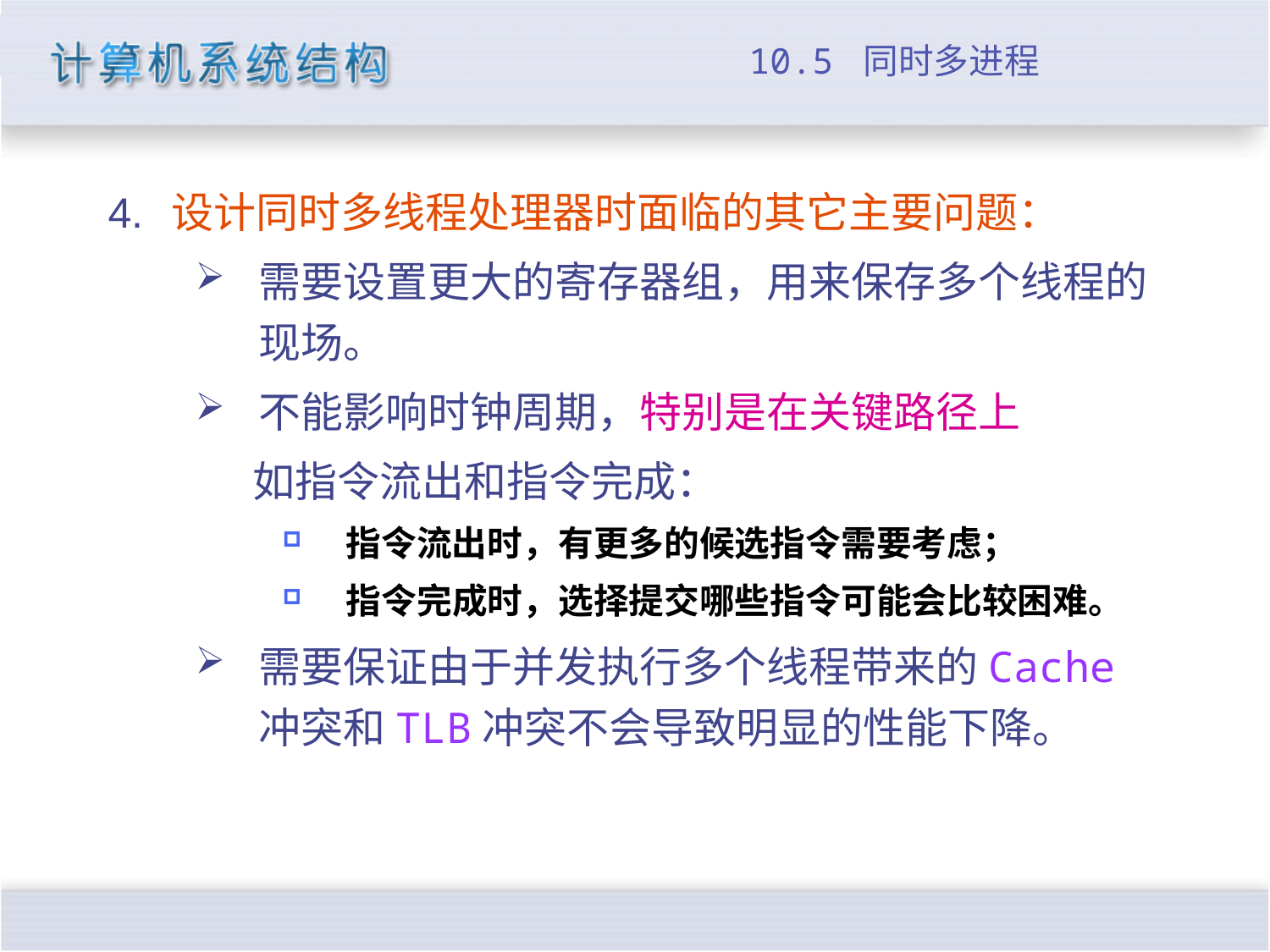

# 10.5 同时多进程
设计同时多线程处理器时面临的其它主要问题：
需要设置更大的寄存器组，用来保存多个线程的现场。
不能影响时钟周期，特别是在关键路径上
     如指令流出和指令完成：
指令流出时，有更多的候选指令需要考虑；
指令完成时，选择提交哪些指令可能会比较困难。
需要保证由于并发执行多个线程带来的Cache冲突和TLB冲突不会导致明显的性能下降。